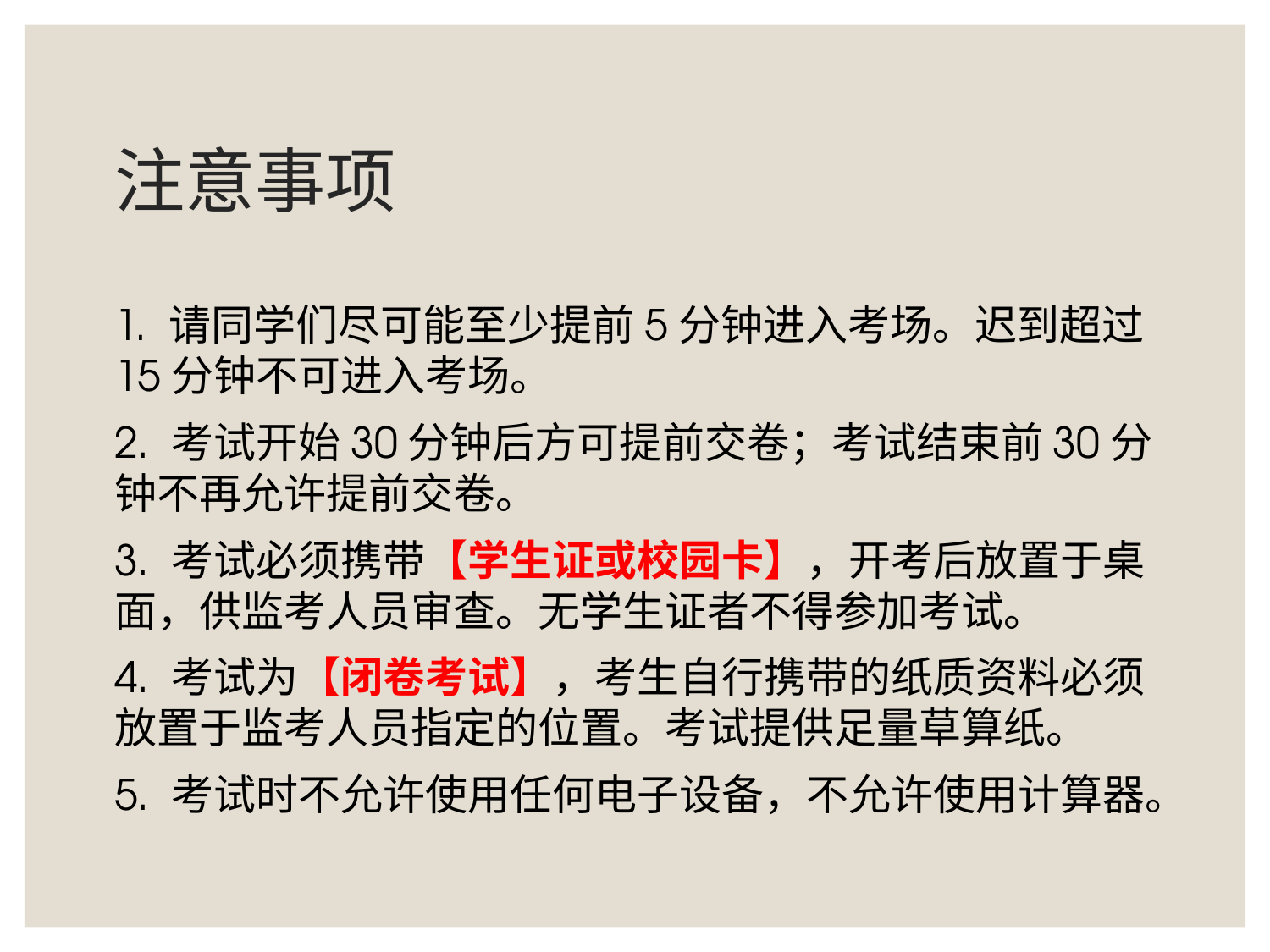

# 注意事项
1. 请同学们尽可能至少提前5分钟进入考场。迟到超过15分钟不可进入考场。
2. 考试开始30分钟后方可提前交卷；考试结束前30分钟不再允许提前交卷。
3. 考试必须携带【学生证或校园卡】，开考后放置于桌面，供监考人员审查。无学生证者不得参加考试。
4. 考试为【闭卷考试】，考生自行携带的纸质资料必须放置于监考人员指定的位置。考试提供足量草算纸。
5. 考试时不允许使用任何电子设备，不允许使用计算器。